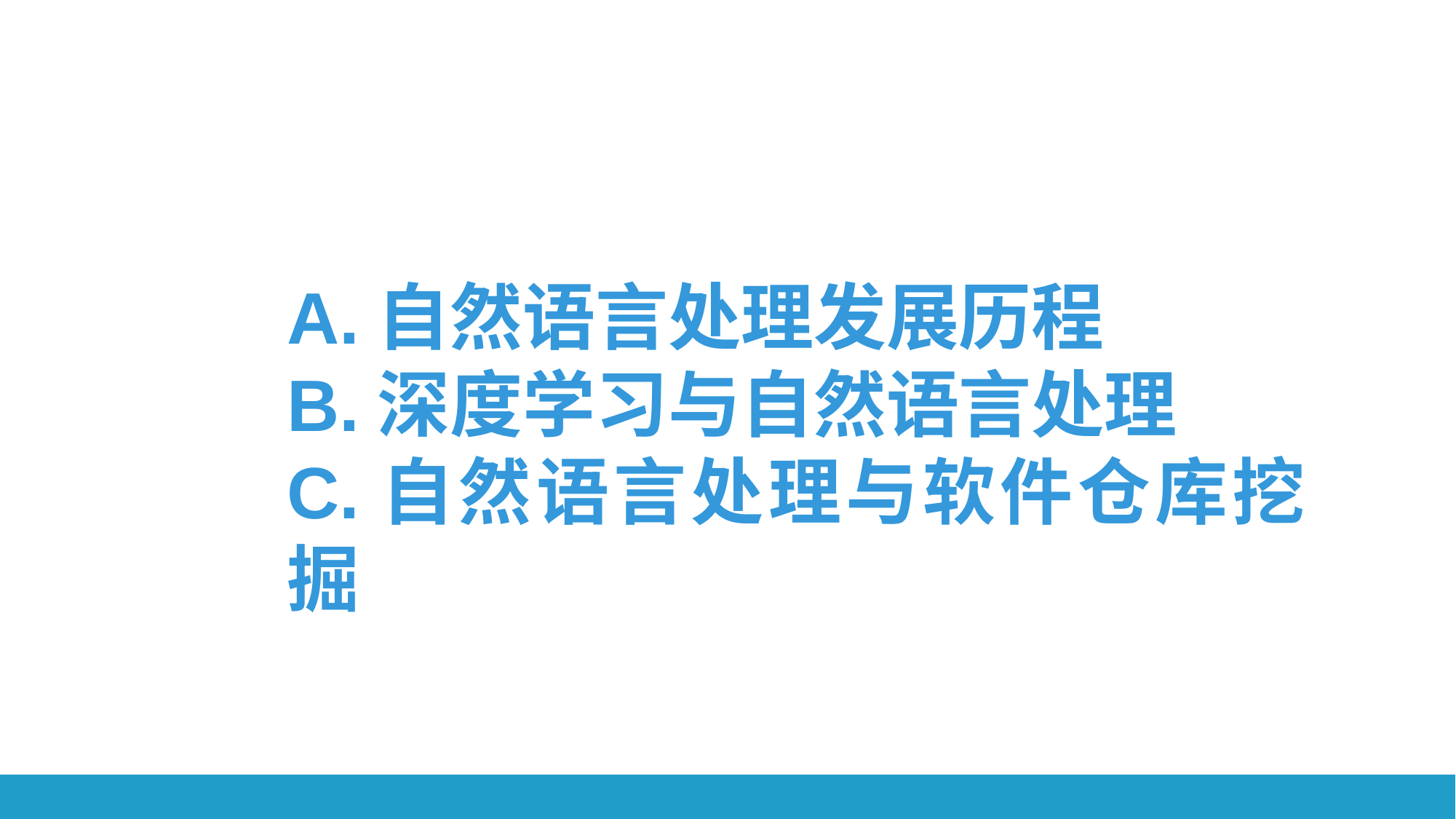

A.自然语言处理发展历程
B.深度学习与自然语言处理
C.自然语言处理与软件仓库挖掘